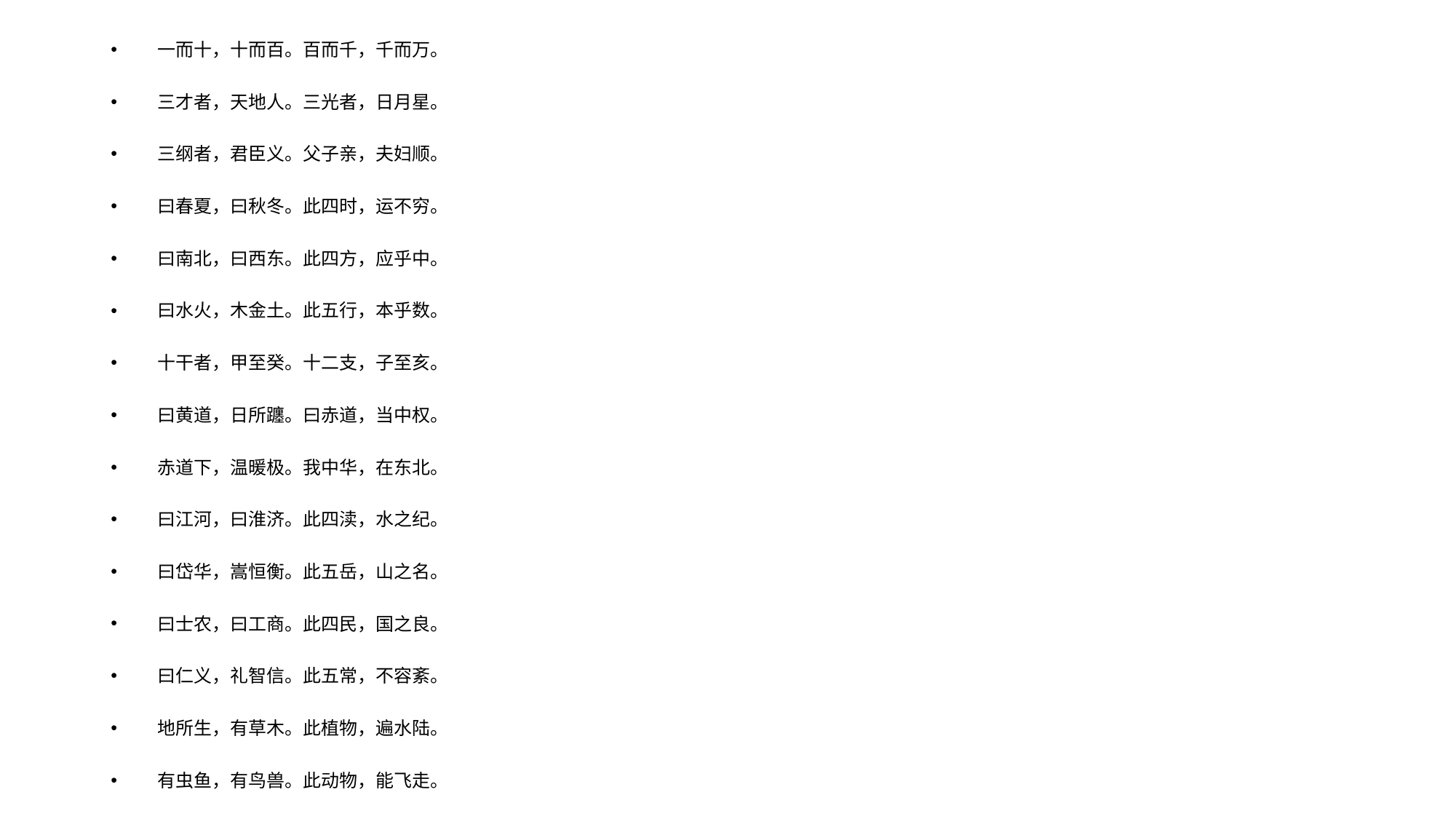

一而十，十而百。百而千，千而万。

三才者，天地人。三光者，日月星。

三纲者，君臣义。父子亲，夫妇顺。

曰春夏，曰秋冬。此四时，运不穷。

曰南北，曰西东。此四方，应乎中。

曰水火，木金土。此五行，本乎数。

十干者，甲至癸。十二支，子至亥。

曰黄道，日所躔。曰赤道，当中权。

赤道下，温暖极。我中华，在东北。

曰江河，曰淮济。此四渎，水之纪。

曰岱华，嵩恒衡。此五岳，山之名。

曰士农，曰工商。此四民，国之良。

曰仁义，礼智信。此五常，不容紊。

地所生，有草木。此植物，遍水陆。

有虫鱼，有鸟兽。此动物，能飞走。